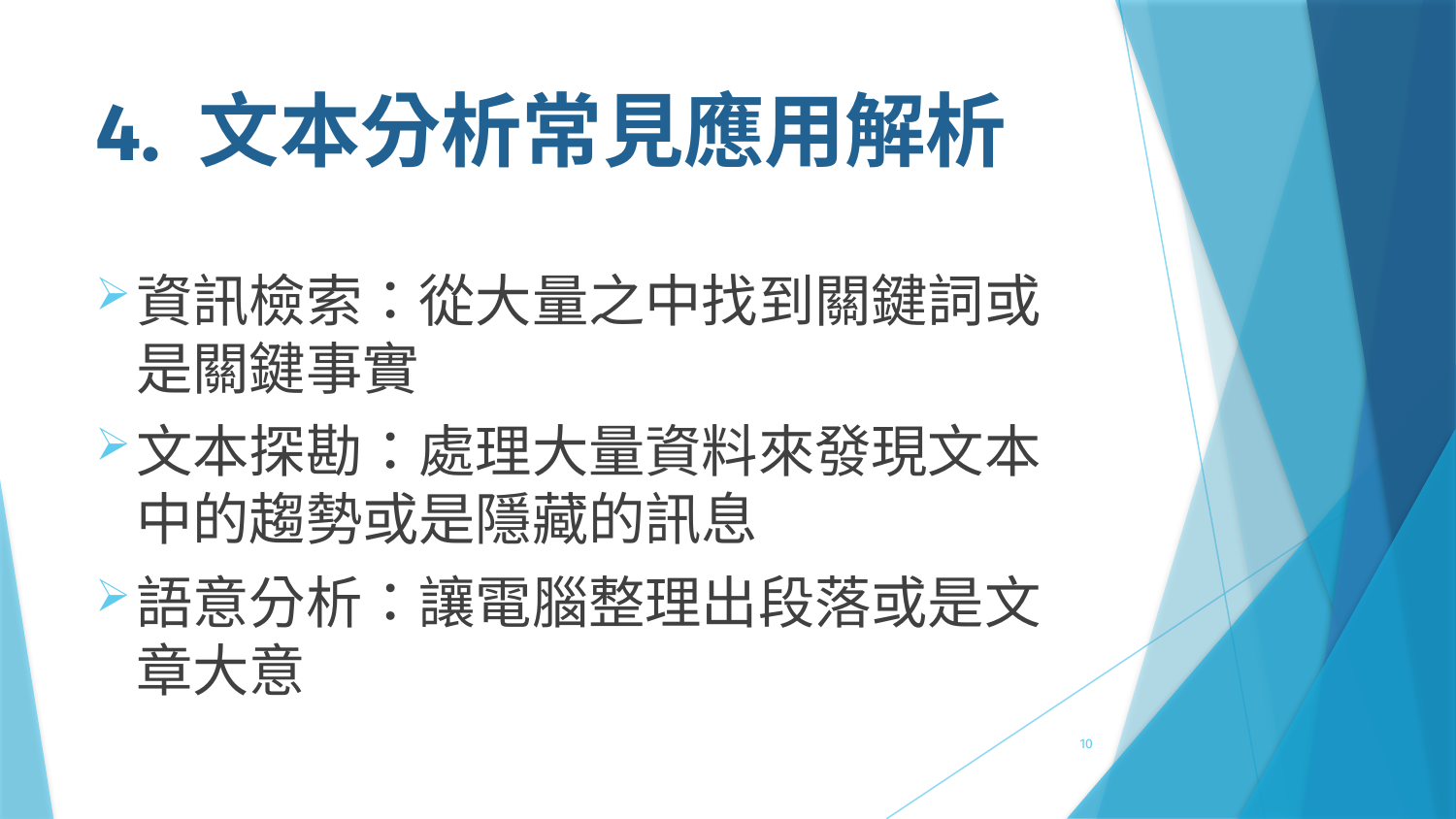

# 4. 文本分析常見應用解析
資訊檢索：從大量之中找到關鍵詞或是關鍵事實
文本探勘：處理大量資料來發現文本中的趨勢或是隱藏的訊息
語意分析：讓電腦整理出段落或是文章大意
10